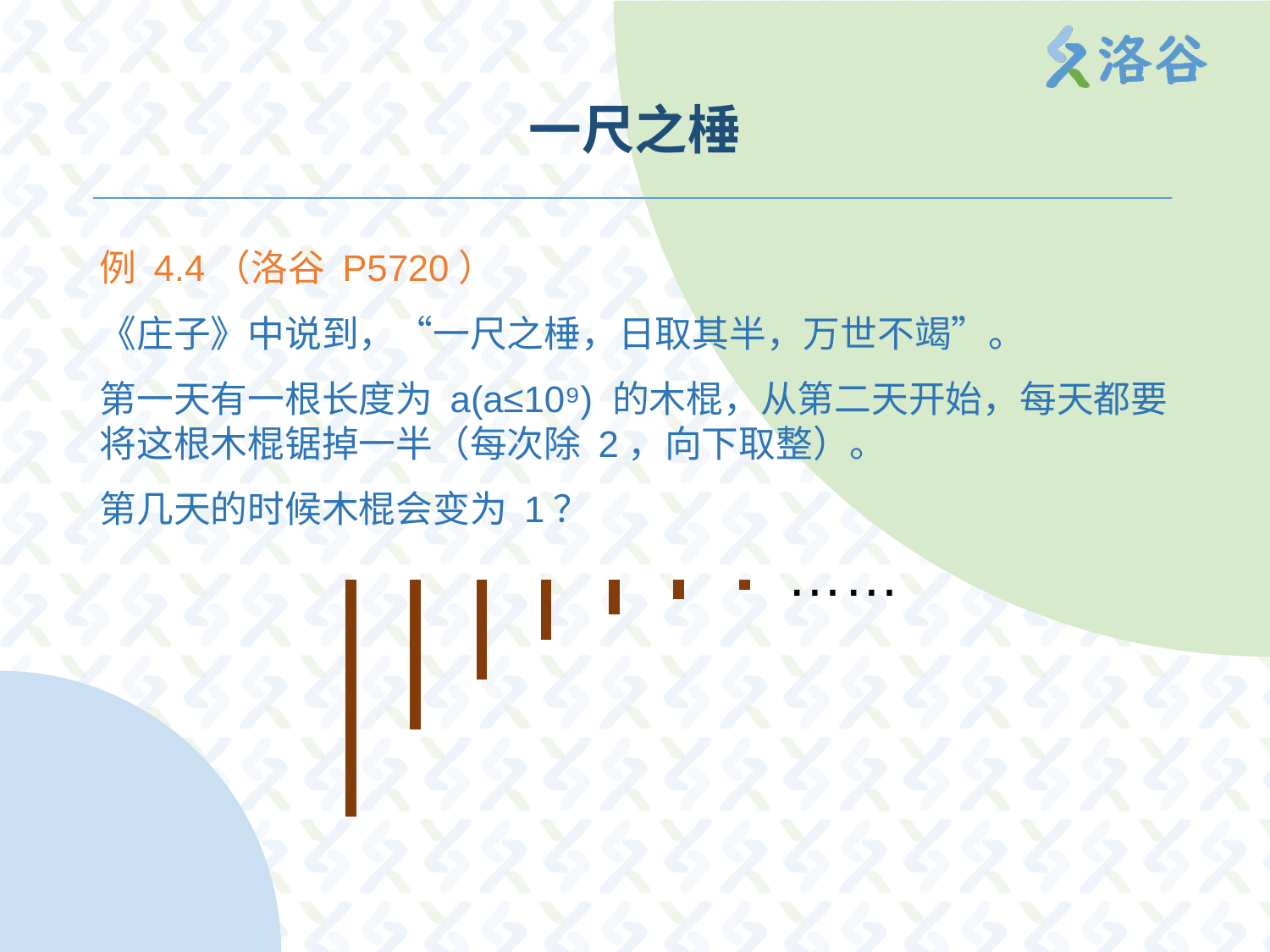

# 一尺之棰
例 4.4（洛谷 P5720）
《庄子》中说到，“一尺之棰，日取其半，万世不竭”。
第一天有一根长度为 a(a≤10⁹) 的木棍，从第二天开始，每天都要将这根木棍锯掉一半（每次除 2，向下取整）。
第几天的时候木棍会变为 1？
……